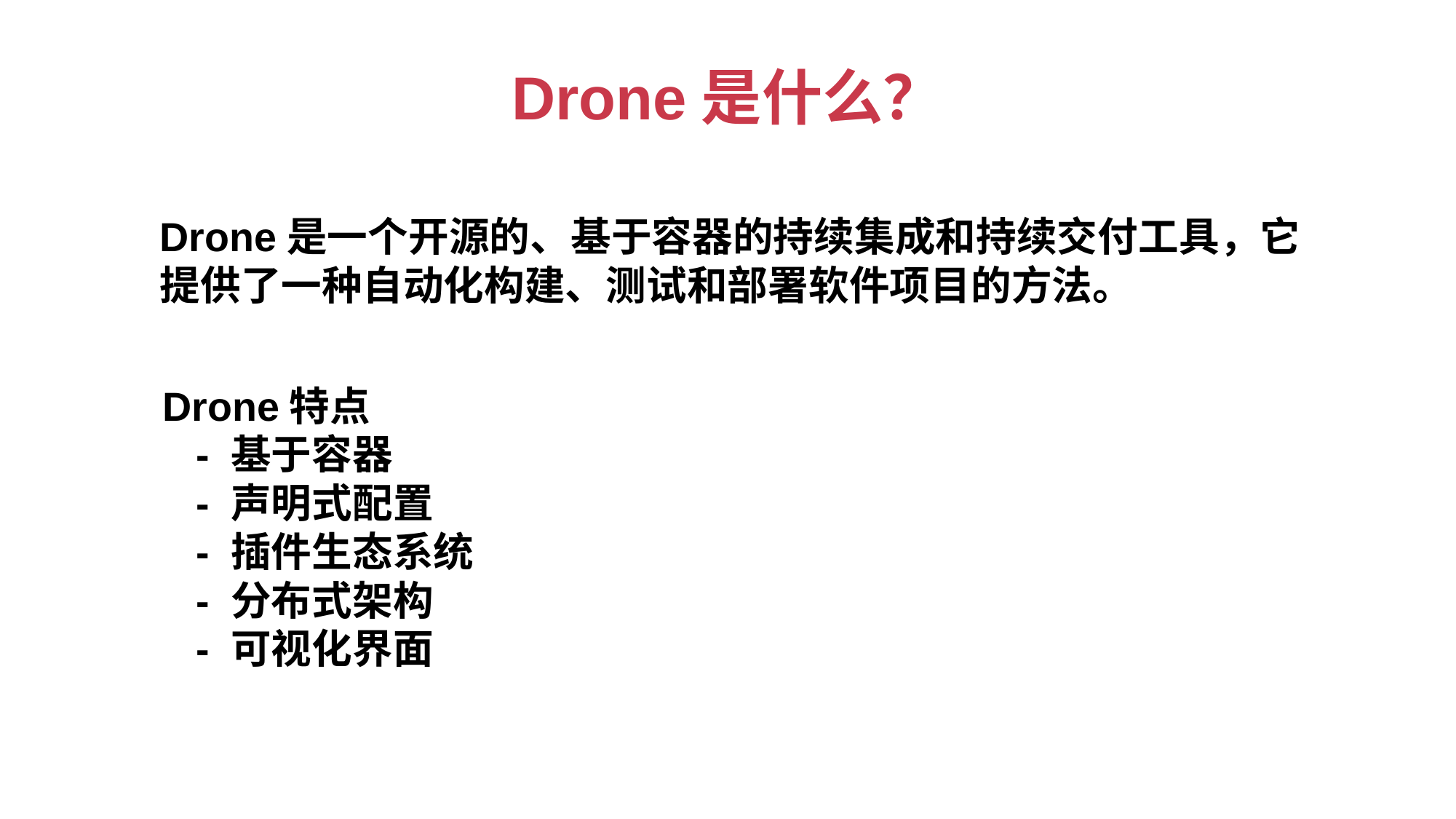

Drone是什么？
Drone是一个开源的、基于容器的持续集成和持续交付工具，它提供了一种自动化构建、测试和部署软件项目的方法。

Drone特点
   - 基于容器
   - 声明式配置
   - 插件生态系统
   - 分布式架构
   - 可视化界面